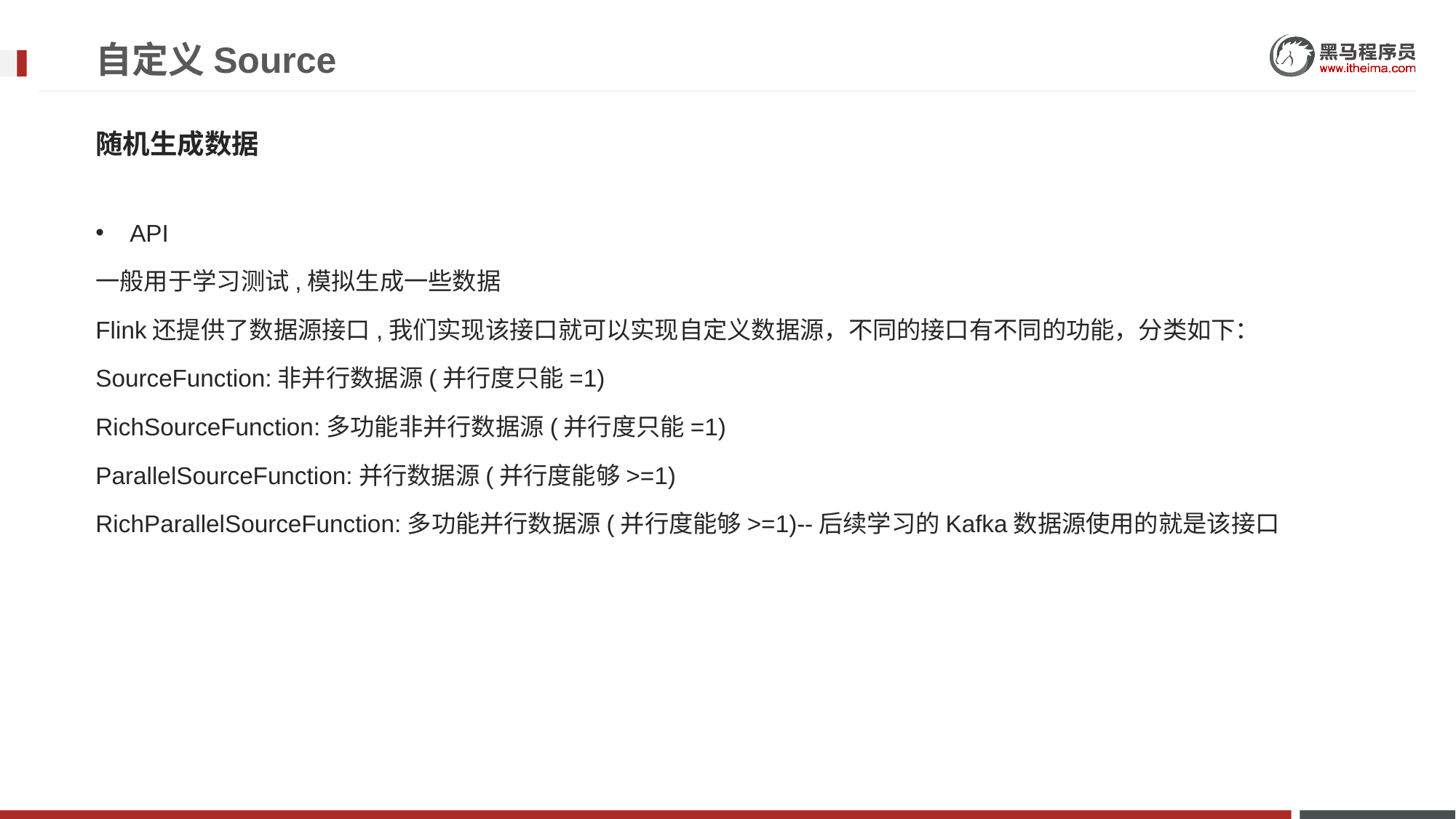

# 自定义Source
随机生成数据
API
一般用于学习测试,模拟生成一些数据
Flink还提供了数据源接口,我们实现该接口就可以实现自定义数据源，不同的接口有不同的功能，分类如下：
SourceFunction:非并行数据源(并行度只能=1)
RichSourceFunction:多功能非并行数据源(并行度只能=1)
ParallelSourceFunction:并行数据源(并行度能够>=1)
RichParallelSourceFunction:多功能并行数据源(并行度能够>=1)--后续学习的Kafka数据源使用的就是该接口